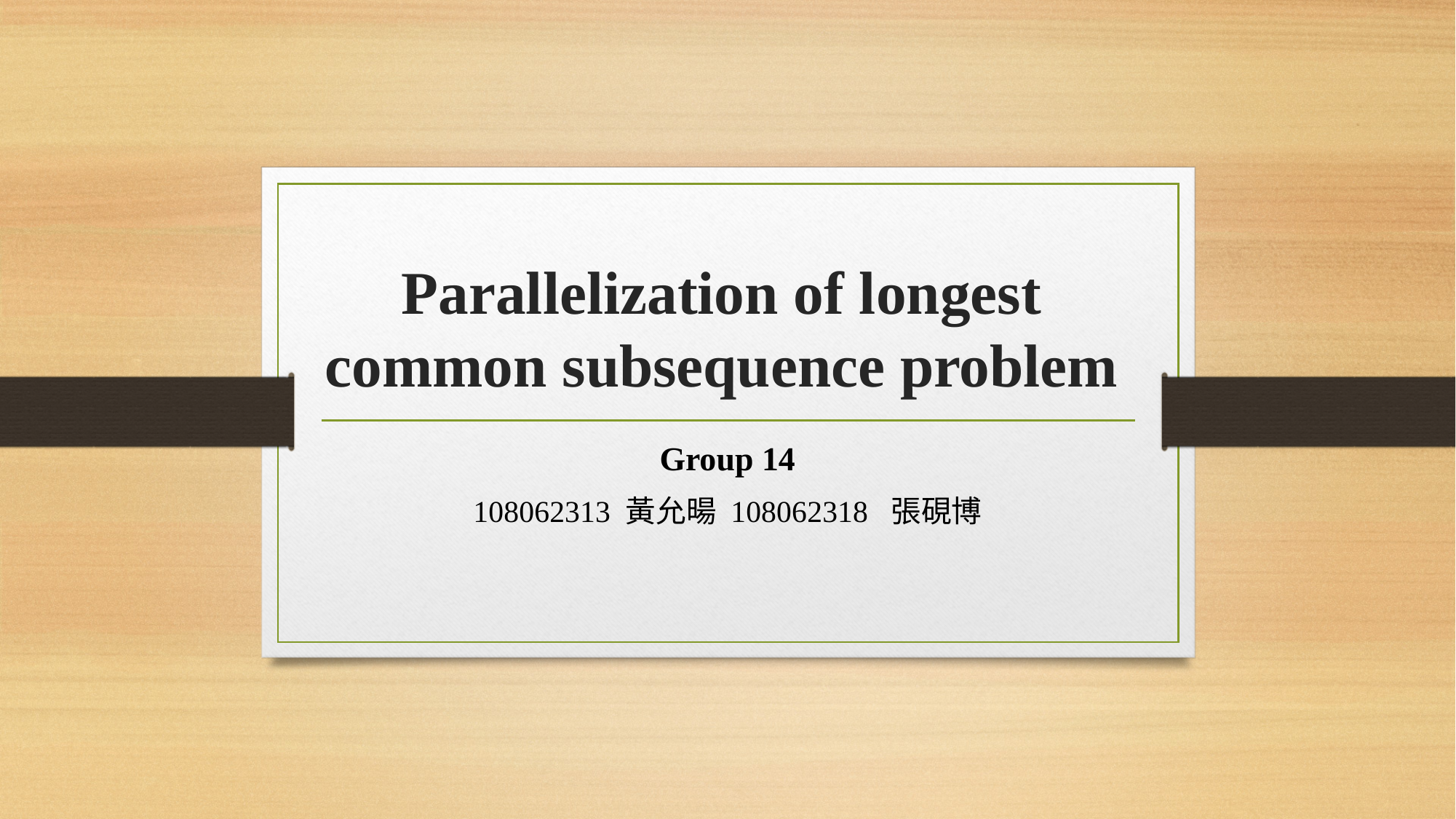

# Parallelization of longest common subsequence problem
Group 14
108062313 黃允暘 108062318  張硯博